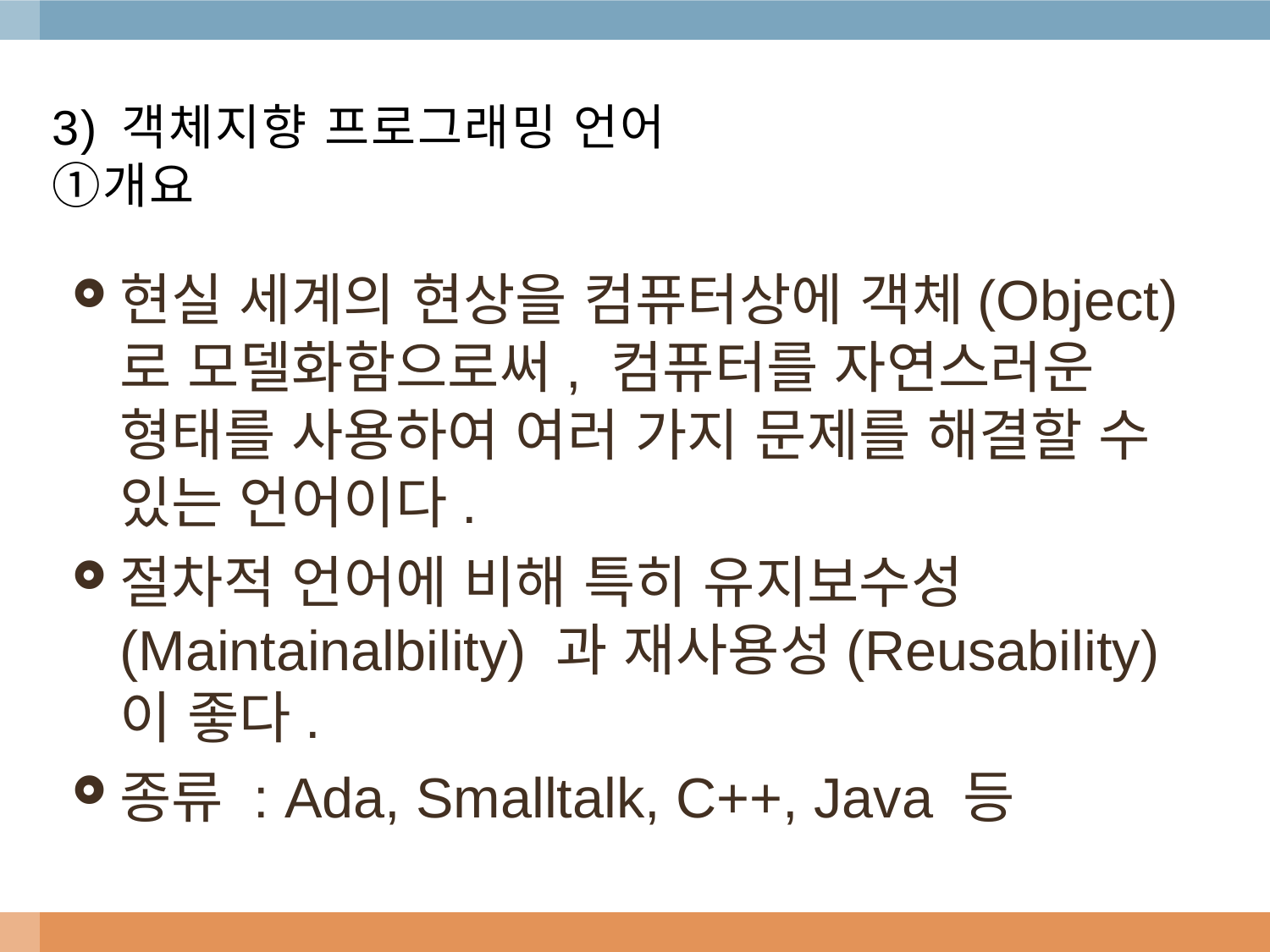

# 3) 객체지향 프로그래밍 언어 ①개요
현실 세계의 현상을 컴퓨터상에 객체(Object)로 모델화함으로써, 컴퓨터를 자연스러운 형태를 사용하여 여러 가지 문제를 해결할 수 있는 언어이다.
절차적 언어에 비해 특히 유지보수성(Maintainalbility) 과 재사용성(Reusability) 이 좋다.
종류 : Ada, Smalltalk, C++, Java 등